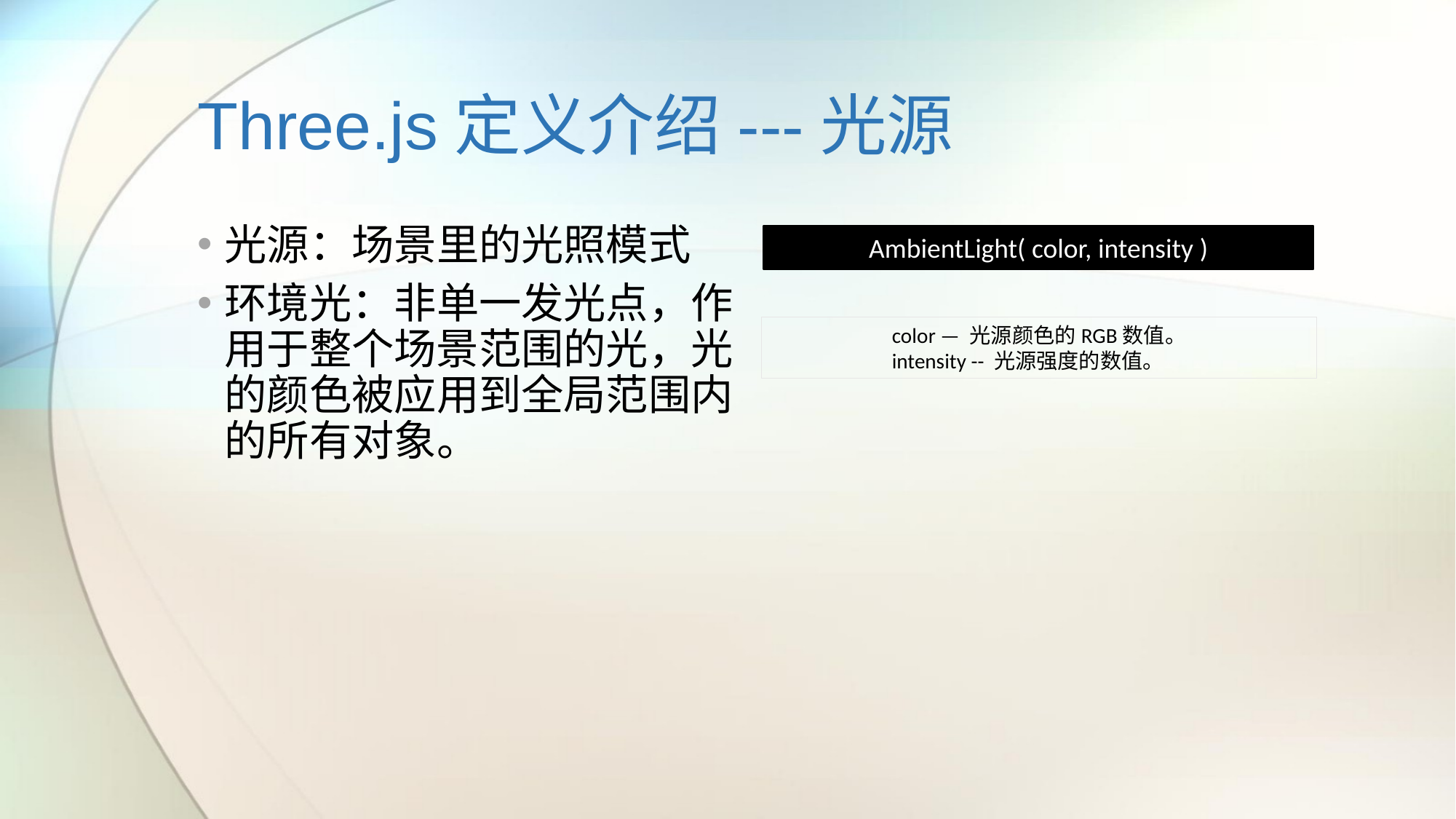

# Three.js定义介绍---光源
光源：场景里的光照模式
环境光：非单一发光点，作用于整个场景范围的光，光的颜色被应用到全局范围内的所有对象。
AmbientLight( color, intensity )
color — 光源颜色的RGB数值。
intensity -- 光源强度的数值。